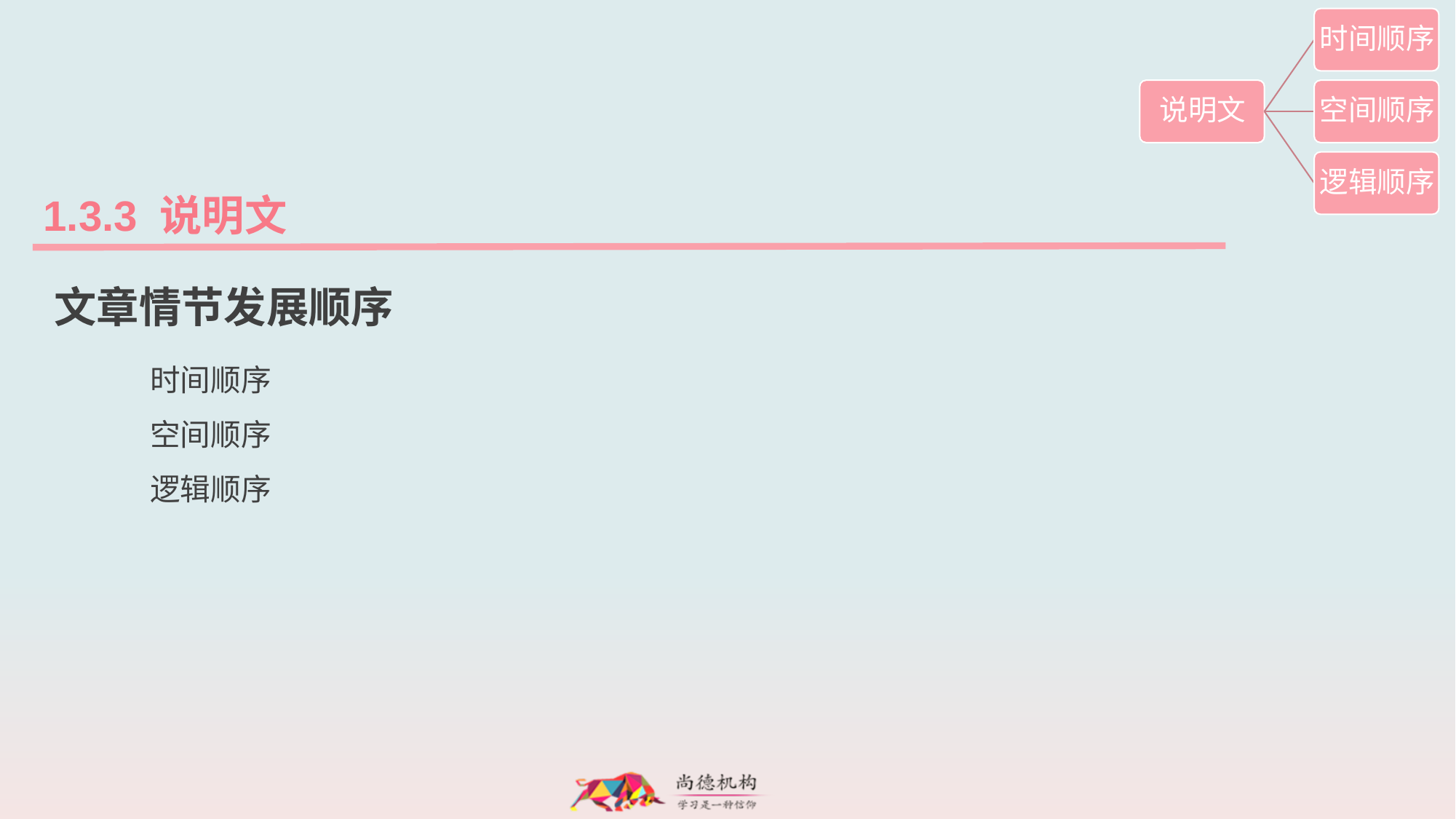

说明文

时间顺序

空间顺序

逻辑顺序
1.3.3 说明文
文章情节发展顺序
时间顺序
空间顺序
逻辑顺序